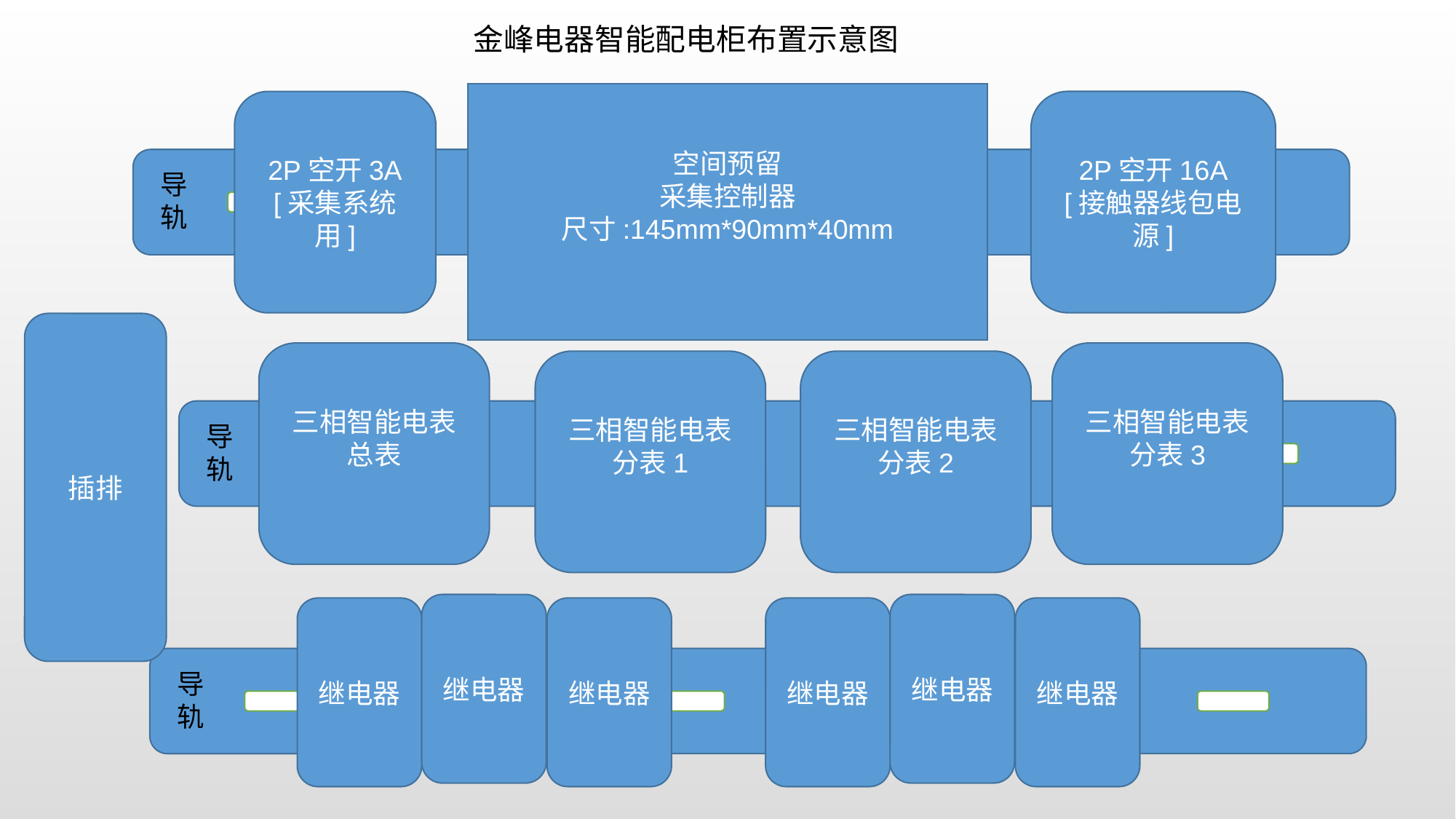

金峰电器智能配电柜布置示意图
空间预留
采集控制器
尺寸:145mm*90mm*40mm

2P空开16A
[接触器线包电源]
2P空开3A
[采集系统用]

导轨

插排
三相智能电表
总表

三相智能电表
分表3

三相智能电表
分表1

三相智能电表
分表2

导轨

继电器
继电器
继电器
继电器
继电器
继电器

导轨